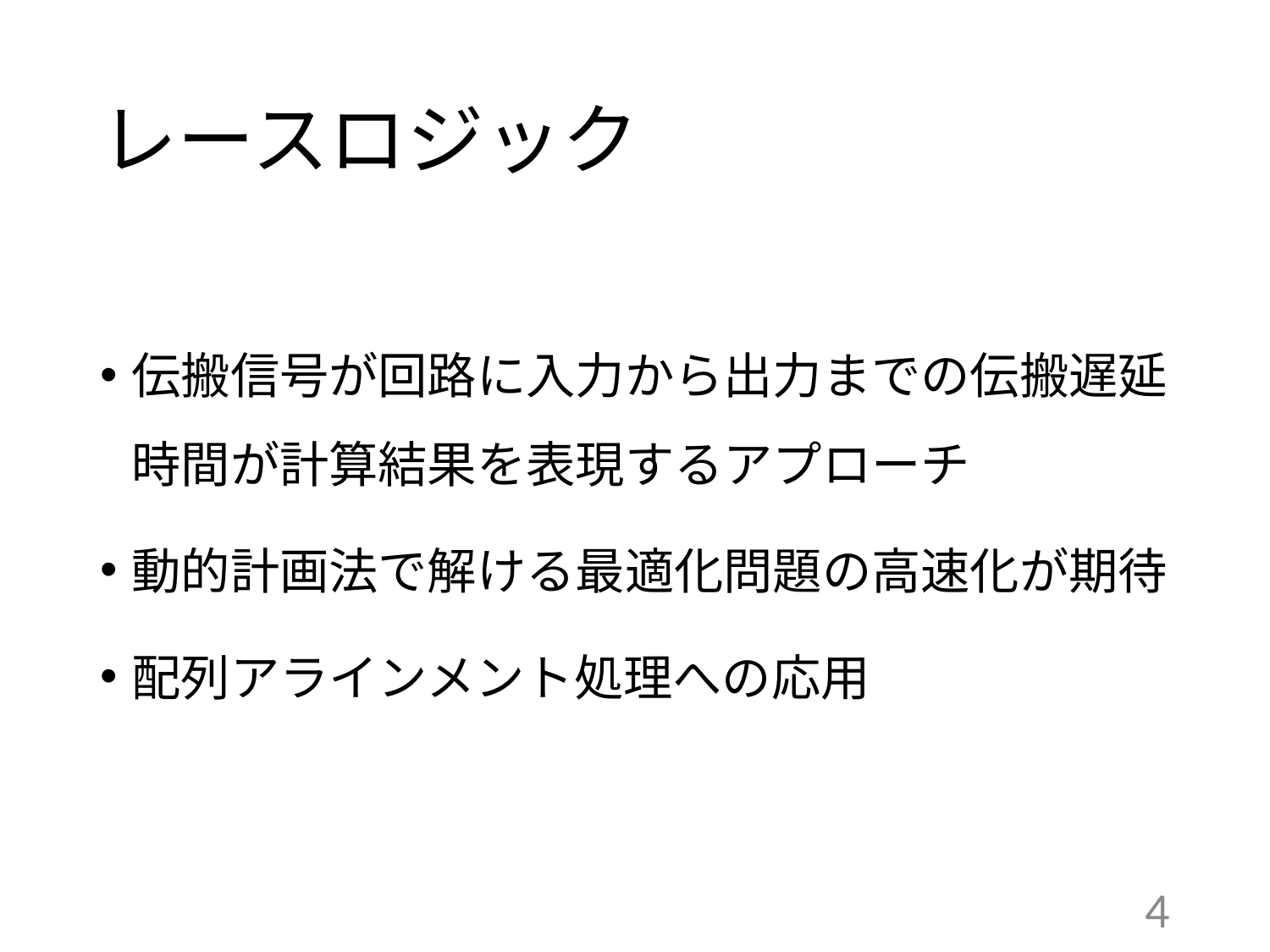

# レースロジック
伝搬信号が回路に入力から出力までの伝搬遅延時間が計算結果を表現するアプローチ
動的計画法で解ける最適化問題の高速化が期待
配列アラインメント処理への応用
4